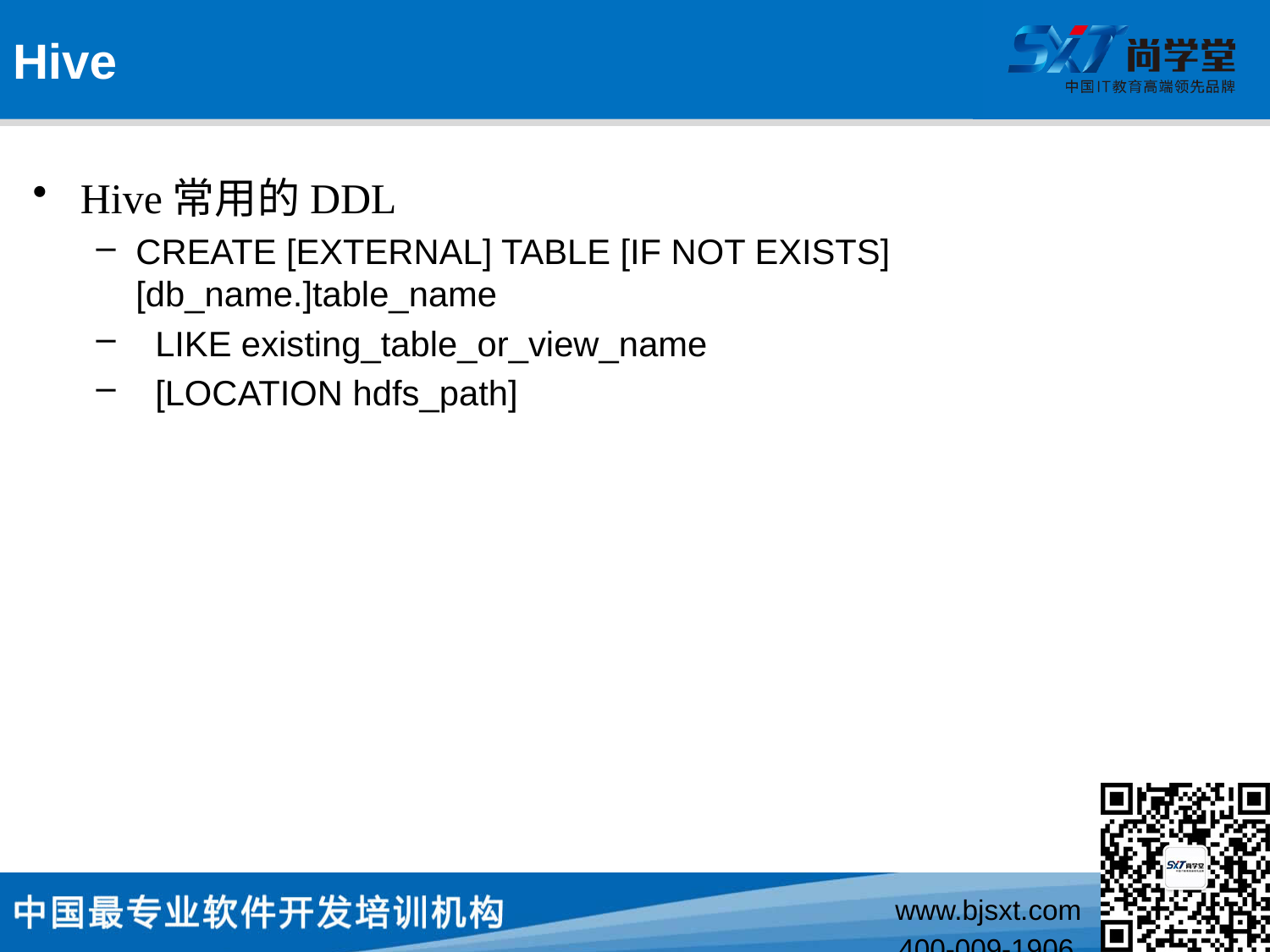

# Hive
Hive常用的DDL
CREATE [EXTERNAL] TABLE [IF NOT EXISTS] [db_name.]table_name
  LIKE existing_table_or_view_name
  [LOCATION hdfs_path]